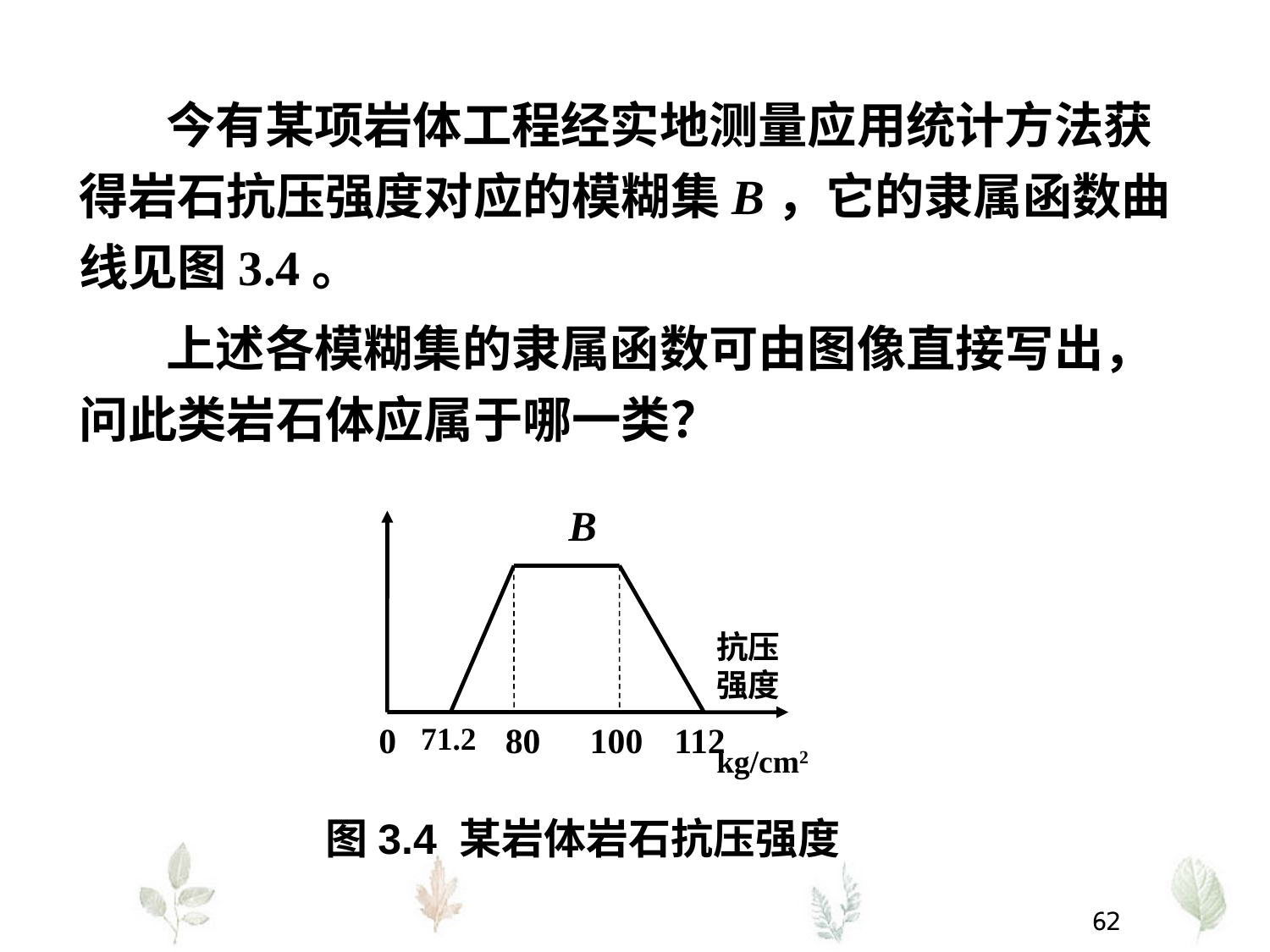

今有某项岩体工程经实地测量应用统计方法获得岩石抗压强度对应的模糊集B，它的隶属函数曲线见图3.4。
           上述各模糊集的隶属函数可由图像直接写出，问此类岩石体应属于哪一类？

B

抗压
强度

kg/cm2
0

71.2
80
100
112
图3.4 某岩体岩石抗压强度
62